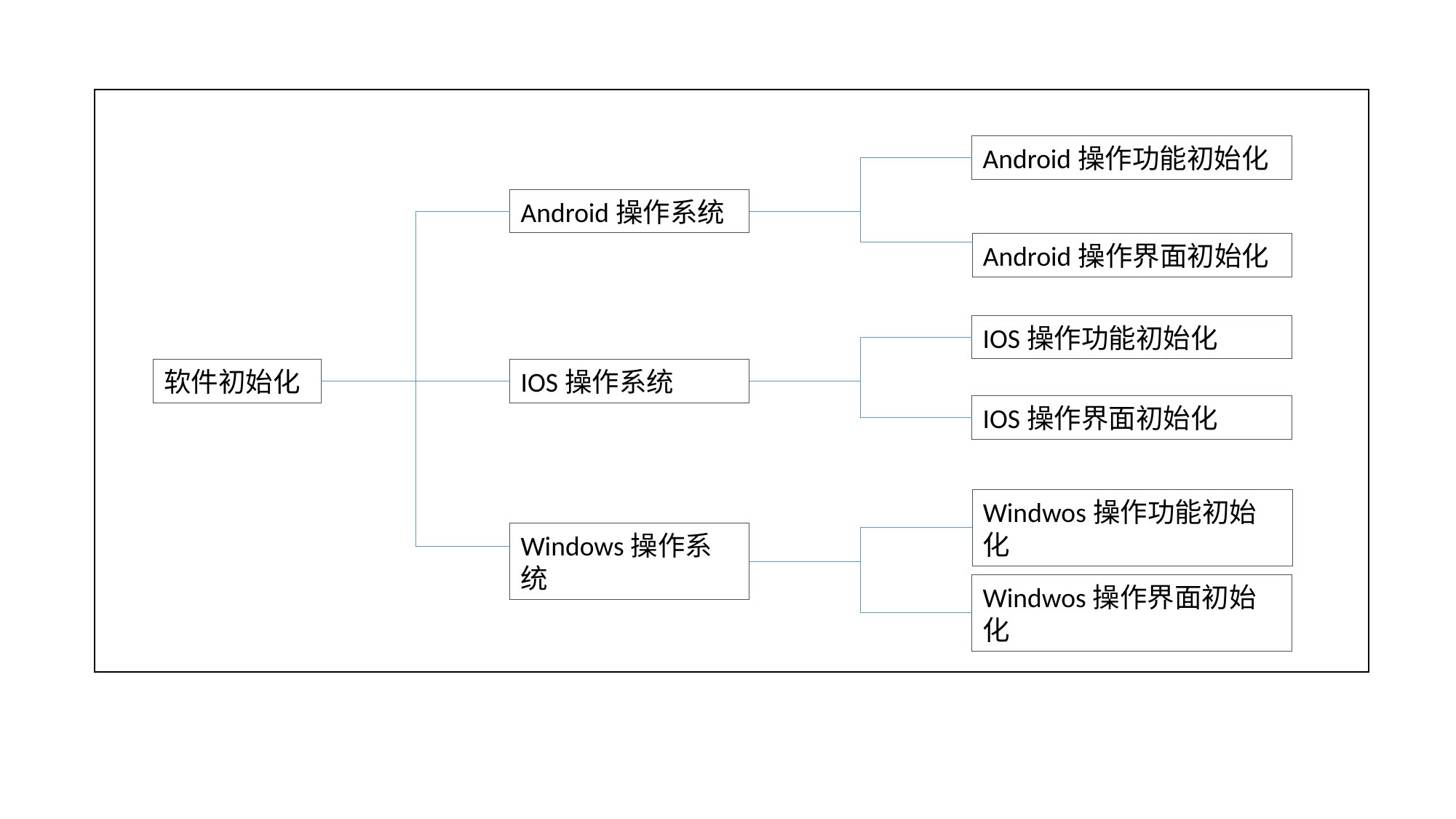

Android操作功能初始化
Android操作系统
Android操作界面初始化
IOS操作功能初始化
软件初始化
IOS操作系统
IOS操作界面初始化
Windwos操作功能初始化
Windows操作系统
Windwos操作界面初始化